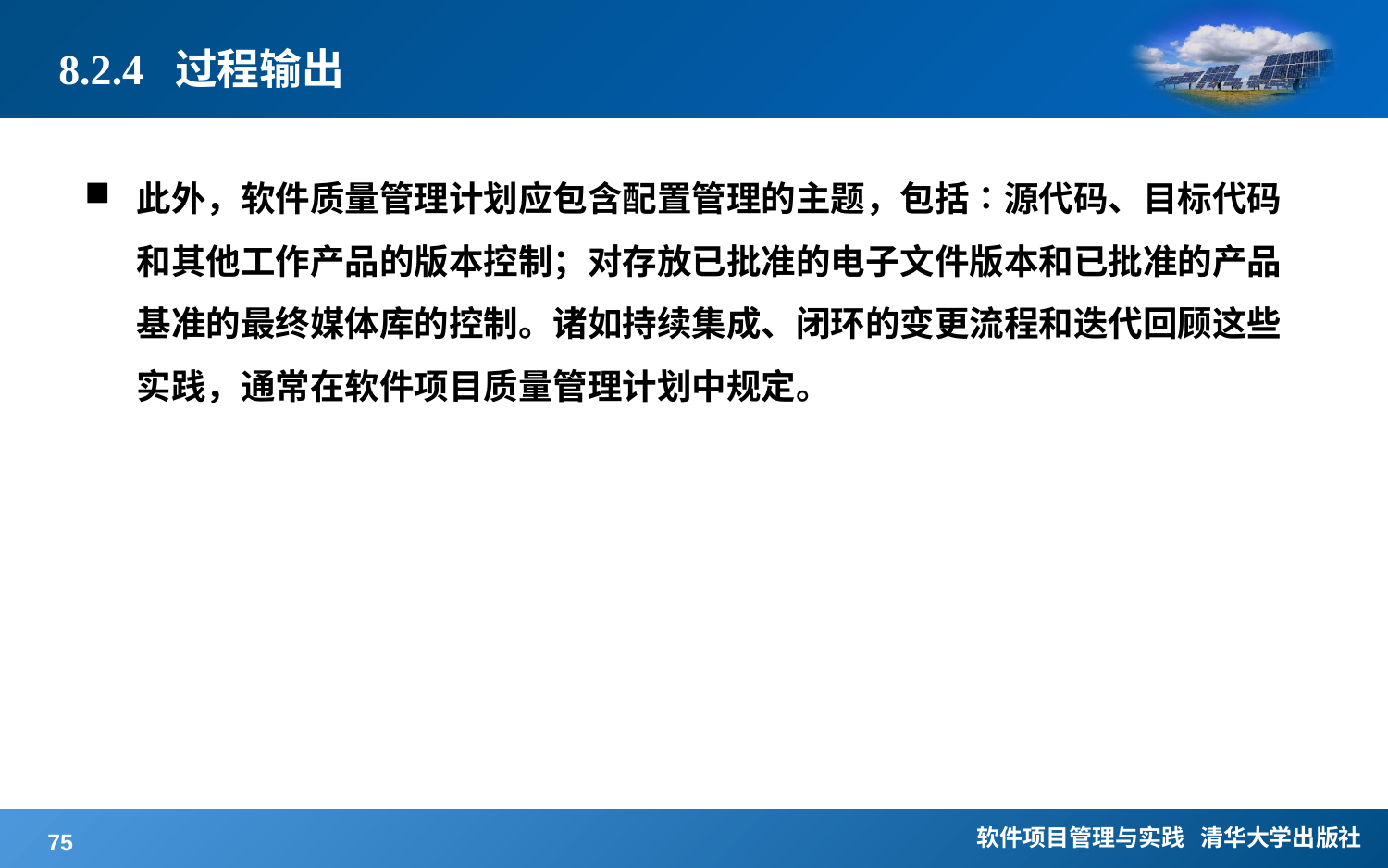

# 8.2.4  过程输出
此外，软件质量管理计划应包含配置管理的主题，包括∶源代码、目标代码和其他工作产品的版本控制；对存放已批准的电子文件版本和已批准的产品基准的最终媒体库的控制。诸如持续集成、闭环的变更流程和迭代回顾这些实践，通常在软件项目质量管理计划中规定。